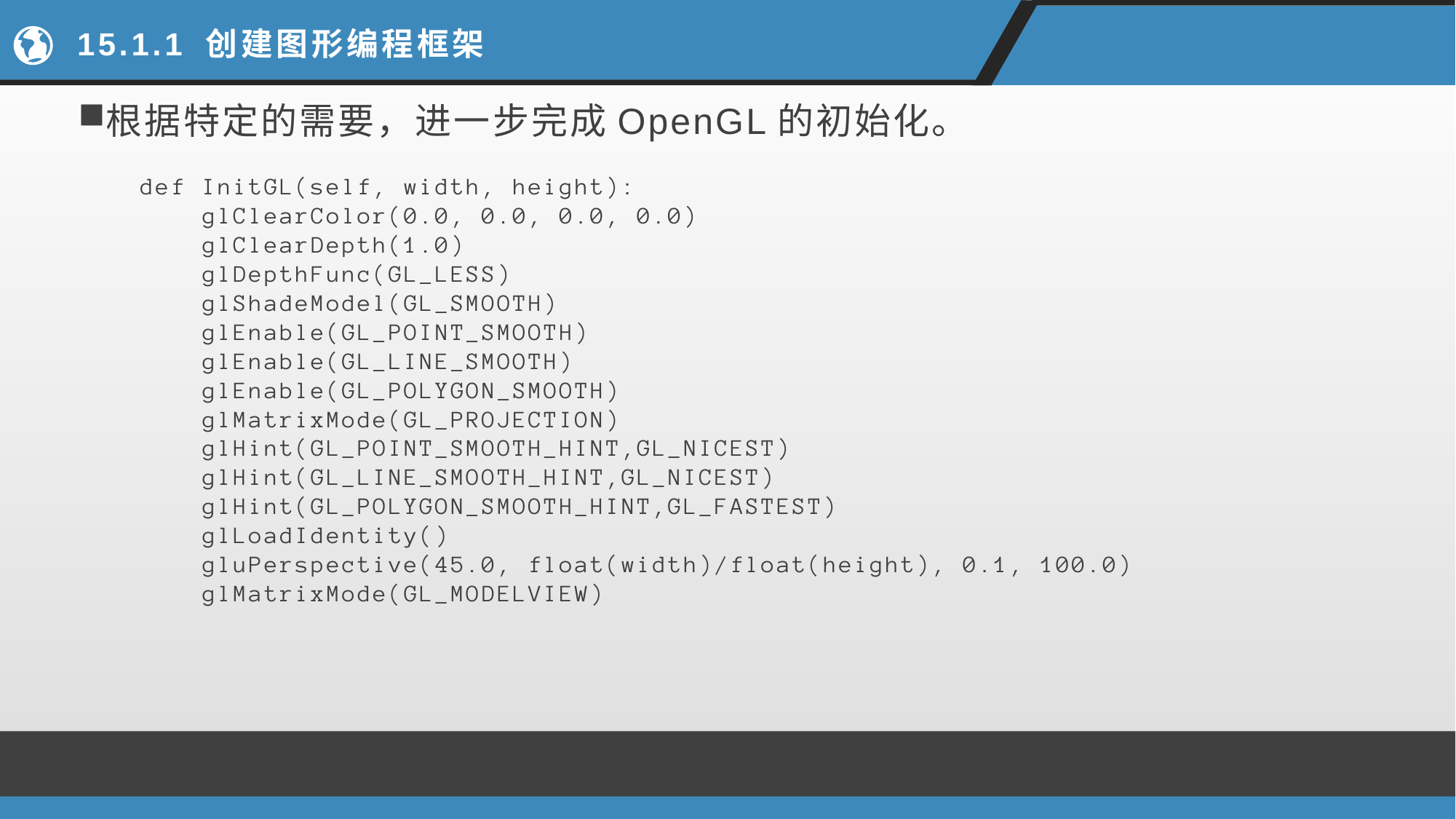

# 15.1.1 创建图形编程框架

根据特定的需要，进一步完成OpenGL的初始化。

    def InitGL(self, width, height):
        glClearColor(0.0, 0.0, 0.0, 0.0)
        glClearDepth(1.0)
        glDepthFunc(GL_LESS)
        glShadeModel(GL_SMOOTH)
        glEnable(GL_POINT_SMOOTH)
        glEnable(GL_LINE_SMOOTH)
        glEnable(GL_POLYGON_SMOOTH)
        glMatrixMode(GL_PROJECTION)
        glHint(GL_POINT_SMOOTH_HINT,GL_NICEST)
        glHint(GL_LINE_SMOOTH_HINT,GL_NICEST)
        glHint(GL_POLYGON_SMOOTH_HINT,GL_FASTEST)
        glLoadIdentity()
        gluPerspective(45.0, float(width)/float(height), 0.1, 100.0)
        glMatrixMode(GL_MODELVIEW)